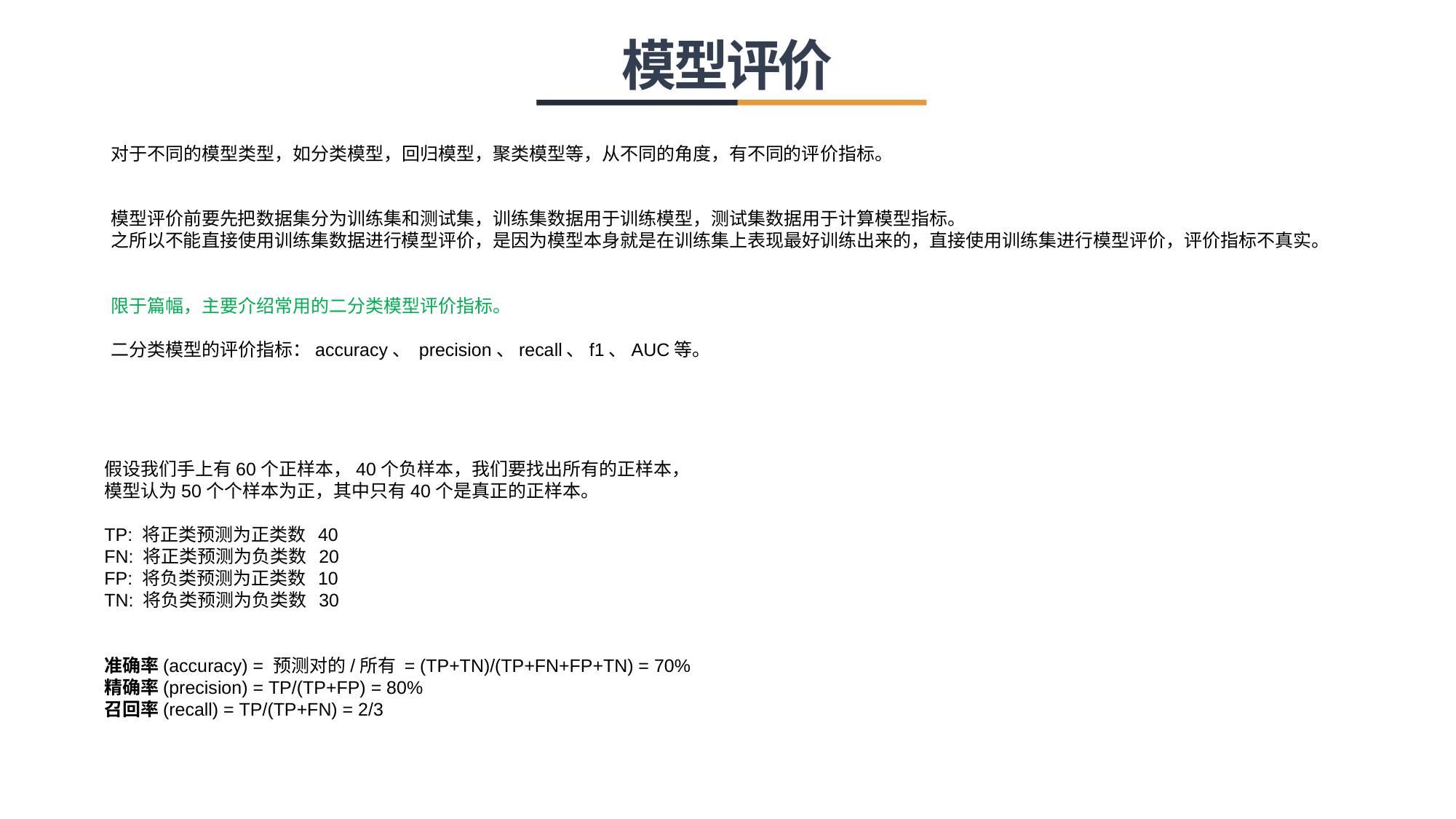

模型评价

对于不同的模型类型，如分类模型，回归模型，聚类模型等，从不同的角度，有不同的评价指标。

模型评价前要先把数据集分为训练集和测试集，训练集数据用于训练模型，测试集数据用于计算模型指标。
之所以不能直接使用训练集数据进行模型评价，是因为模型本身就是在训练集上表现最好训练出来的，直接使用训练集进行模型评价，评价指标不真实。

限于篇幅，主要介绍常用的二分类模型评价指标。

二分类模型的评价指标：accuracy、 precision、recall、f1、AUC等。
假设我们手上有60个正样本，40个负样本，我们要找出所有的正样本，
模型认为50个个样本为正，其中只有40个是真正的正样本。

TP: 将正类预测为正类数  40
FN: 将正类预测为负类数  20
FP: 将负类预测为正类数  10
TN: 将负类预测为负类数  30

准确率(accuracy) = 预测对的/所有 = (TP+TN)/(TP+FN+FP+TN) = 70%
精确率(precision) = TP/(TP+FP) = 80%
召回率(recall) = TP/(TP+FN) = 2/3